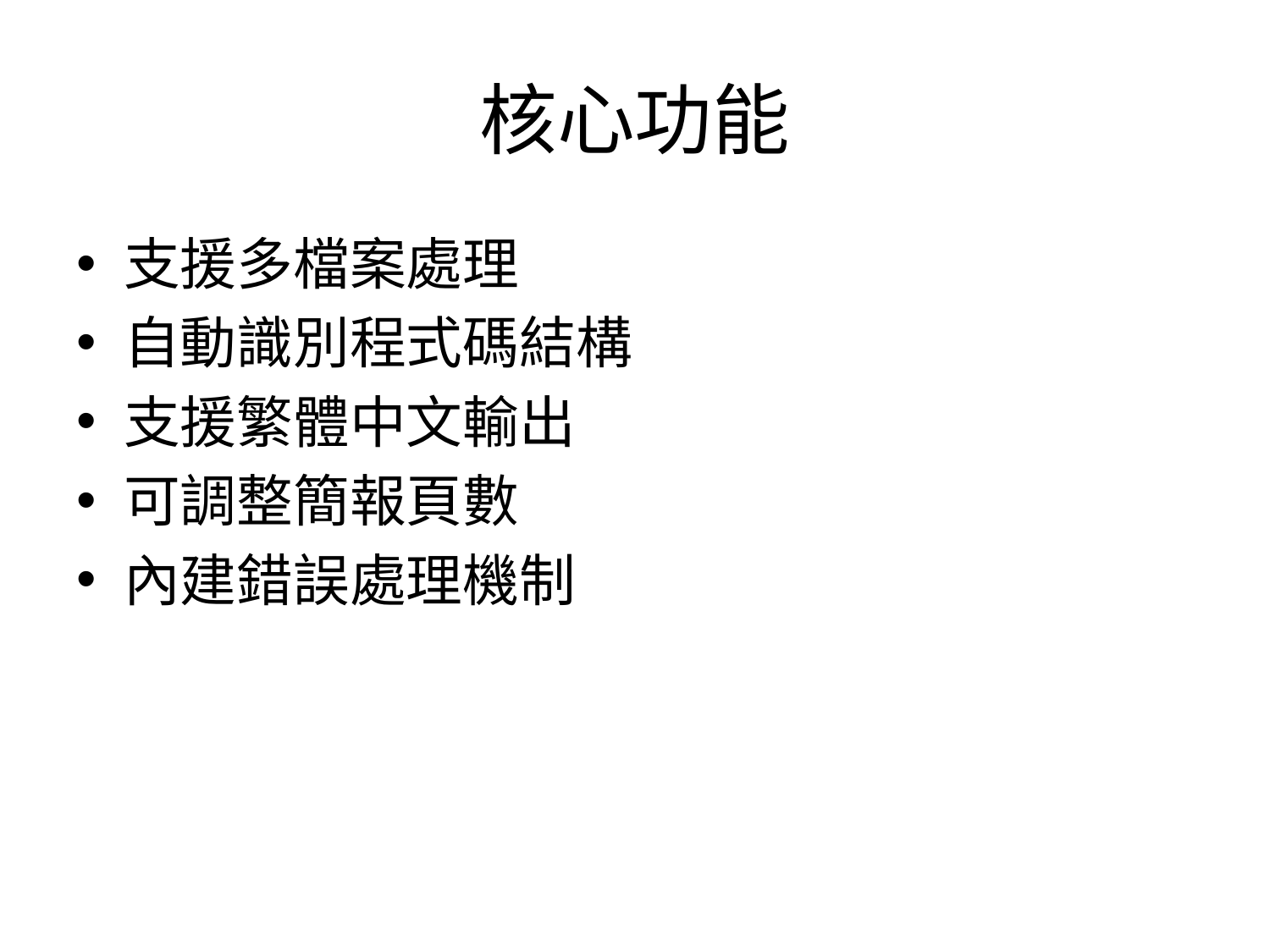

# 核心功能
支援多檔案處理
自動識別程式碼結構
支援繁體中文輸出
可調整簡報頁數
內建錯誤處理機制